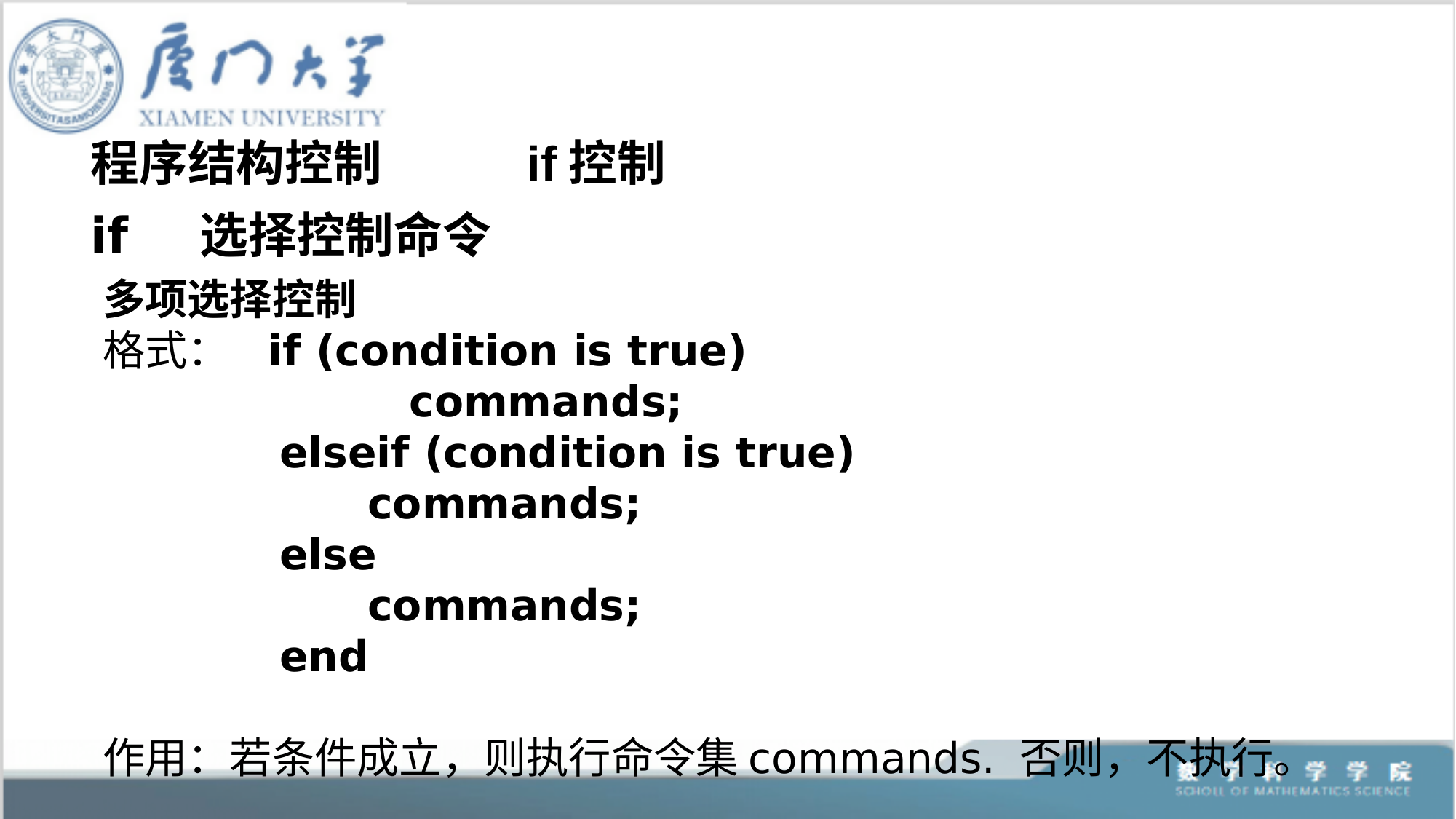

程序结构控制		if控制
if	选择控制命令
多项选择控制
格式：   if (condition is true)
           	      commands;
            elseif (condition is true)
                  commands;
            else
                  commands;
            end
作用：若条件成立，则执行命令集commands. 否则，不执行。